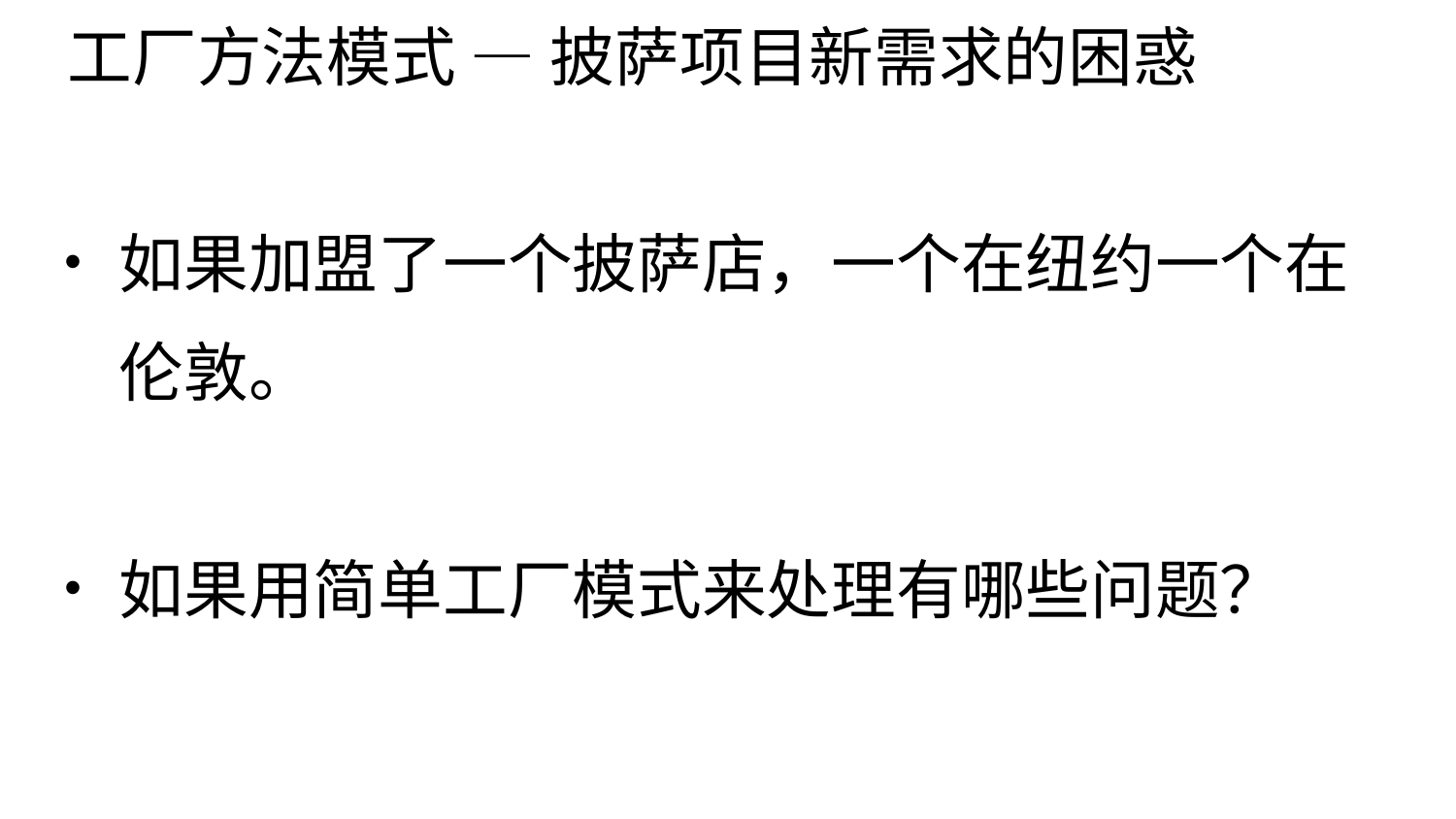

工厂方法模式 — 披萨项目新需求的困惑
如果加盟了一个披萨店，一个在纽约一个在伦敦。

如果用简单工厂模式来处理有哪些问题？